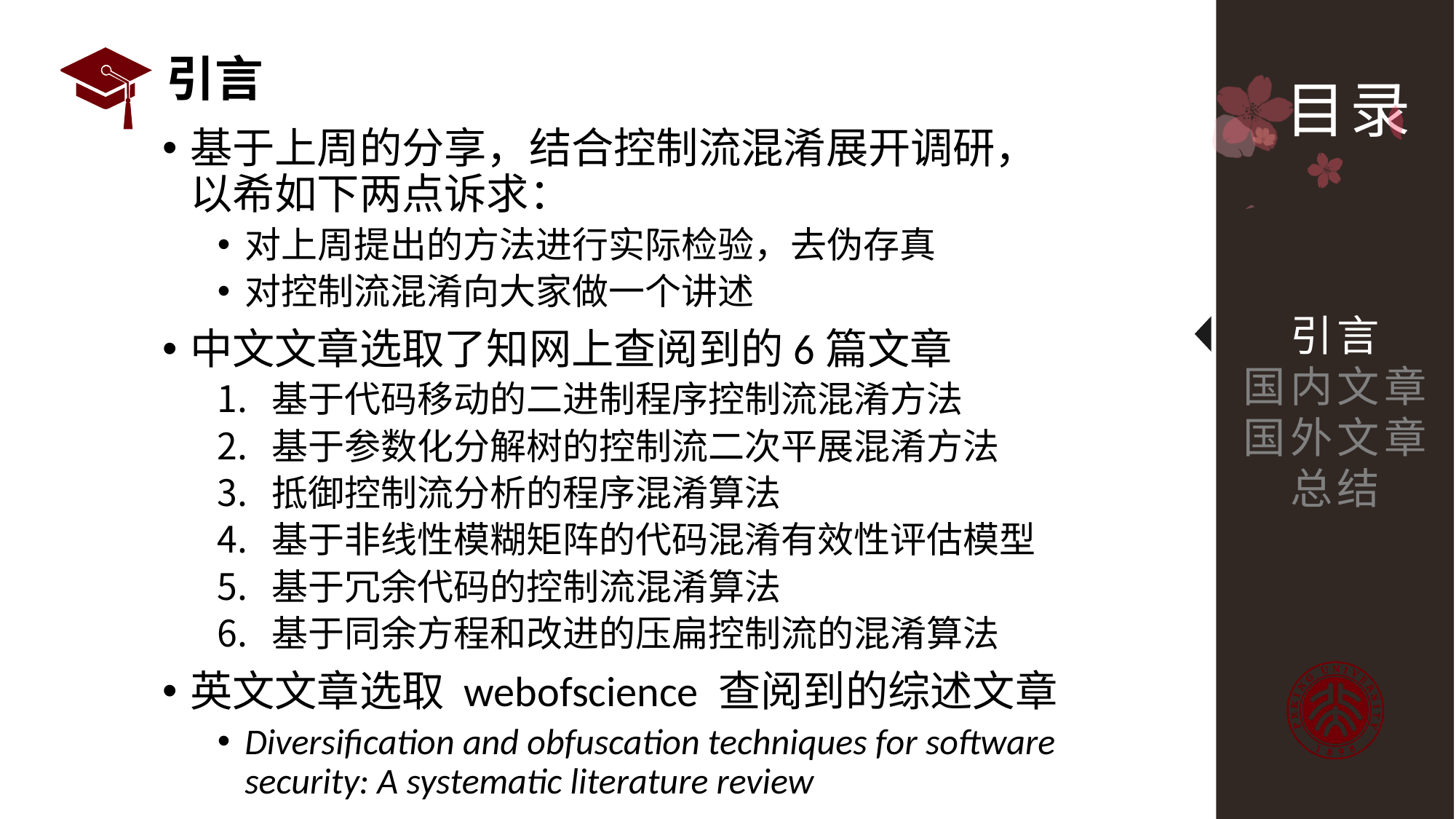

# 引言
基于上周的分享，结合控制流混淆展开调研，
以希如下两点诉求：
对上周提出的方法进行实际检验，去伪存真
对控制流混淆向大家做一个讲述
中文文章选取了知网上查阅到的6篇文章
基于代码移动的二进制程序控制流混淆方法
基于参数化分解树的控制流二次平展混淆方法
抵御控制流分析的程序混淆算法
基于非线性模糊矩阵的代码混淆有效性评估模型
基于冗余代码的控制流混淆算法
基于同余方程和改进的压扁控制流的混淆算法
英文文章选取 webofscience 查阅到的综述文章
Diversification and obfuscation techniques for software security: A systematic literature review
3